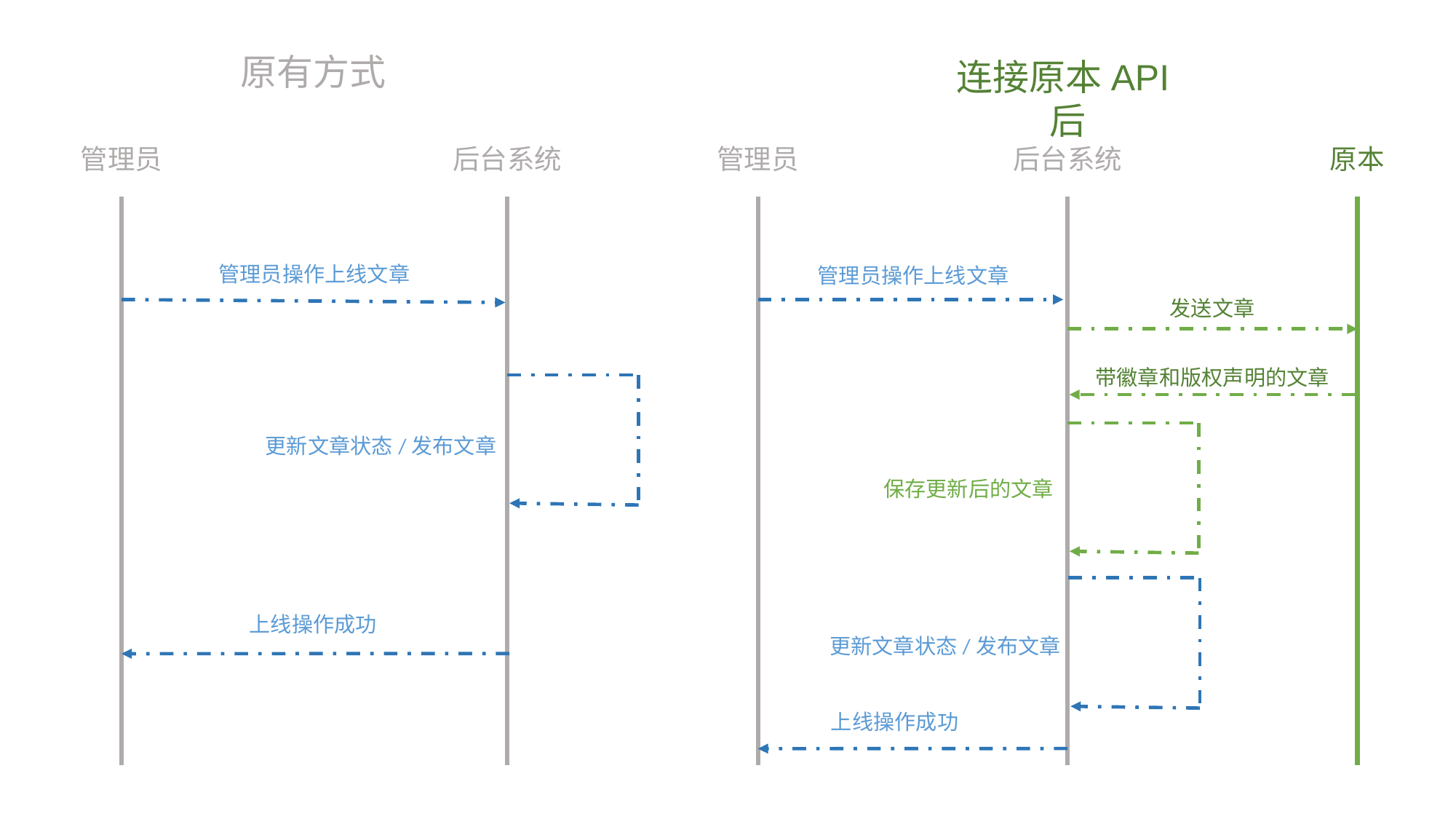

原有方式
连接原本API后
管理员
后台系统
管理员
后台系统
原本
管理员操作上线文章
管理员操作上线文章
发送文章
带徽章和版权声明的文章
更新文章状态/发布文章
保存更新后的文章
上线操作成功
更新文章状态/发布文章
上线操作成功